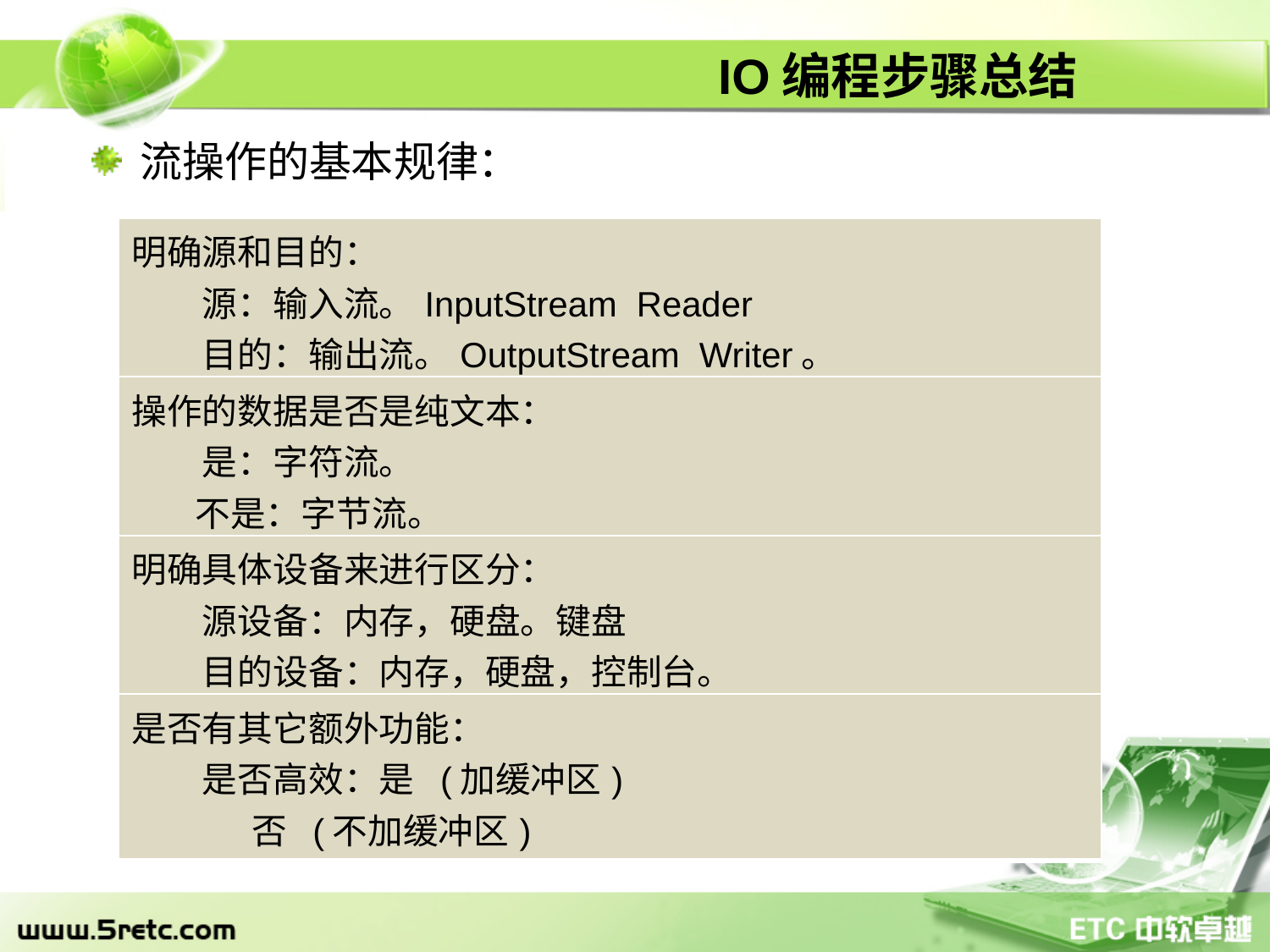

# IO编程步骤总结
流操作的基本规律：

| 明确源和目的： 　　源：输入流。InputStream Reader 　　目的：输出流。OutputStream Writer。 |
| --- |
| 操作的数据是否是纯文本： 　　是：字符流。 不是：字节流。 |
| --- |
| 明确具体设备来进行区分： 　　源设备：内存，硬盘。键盘 　　目的设备：内存，硬盘，控制台。 |
| --- |
| 是否有其它额外功能： 　　是否高效：是 (加缓冲区) 否 (不加缓冲区) |
| --- |